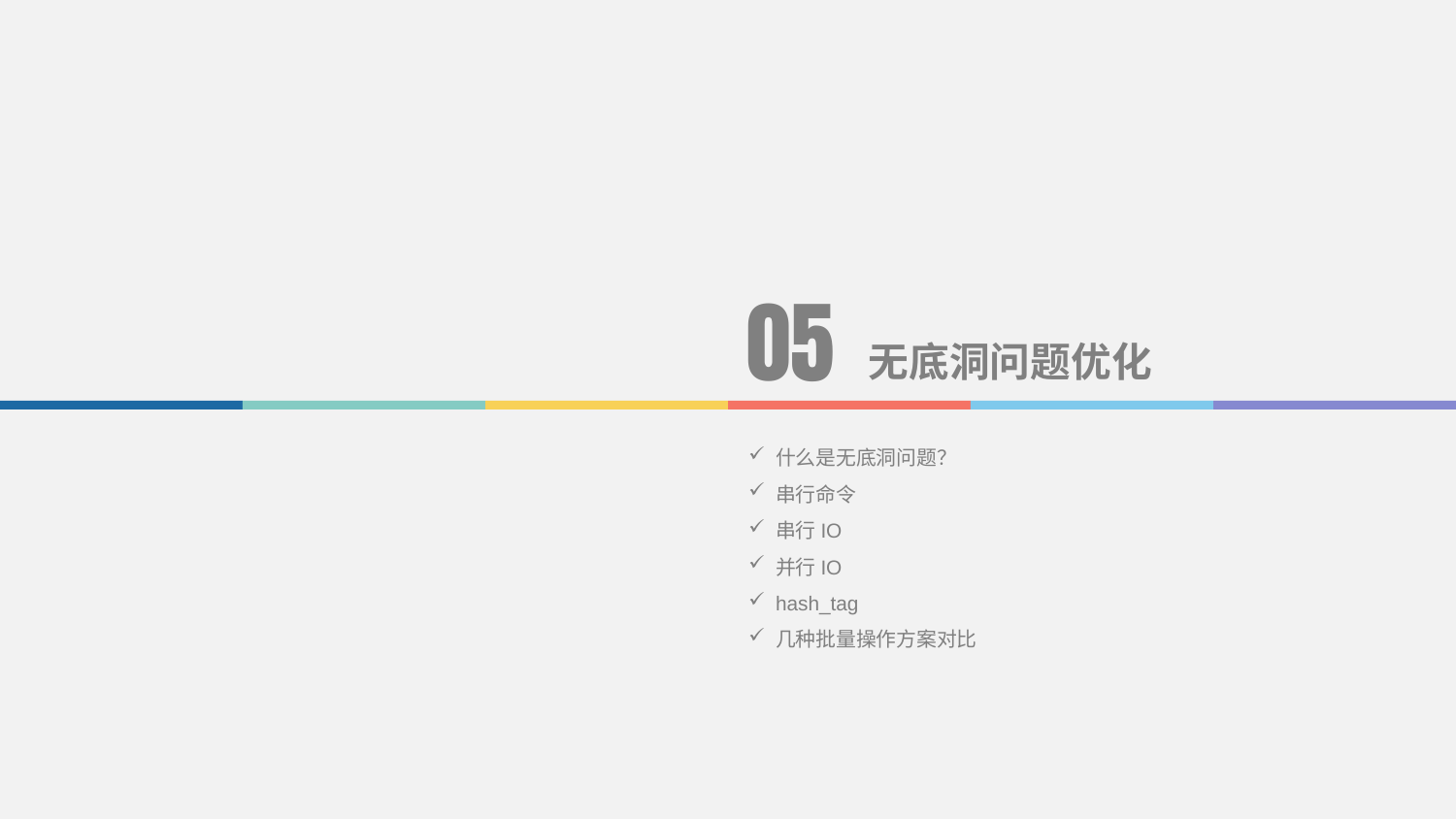

https://www.ypppt.com/
05
无底洞问题优化

什么是无底洞问题？
串行命令
串行IO
并行IO
hash_tag
几种批量操作方案对比